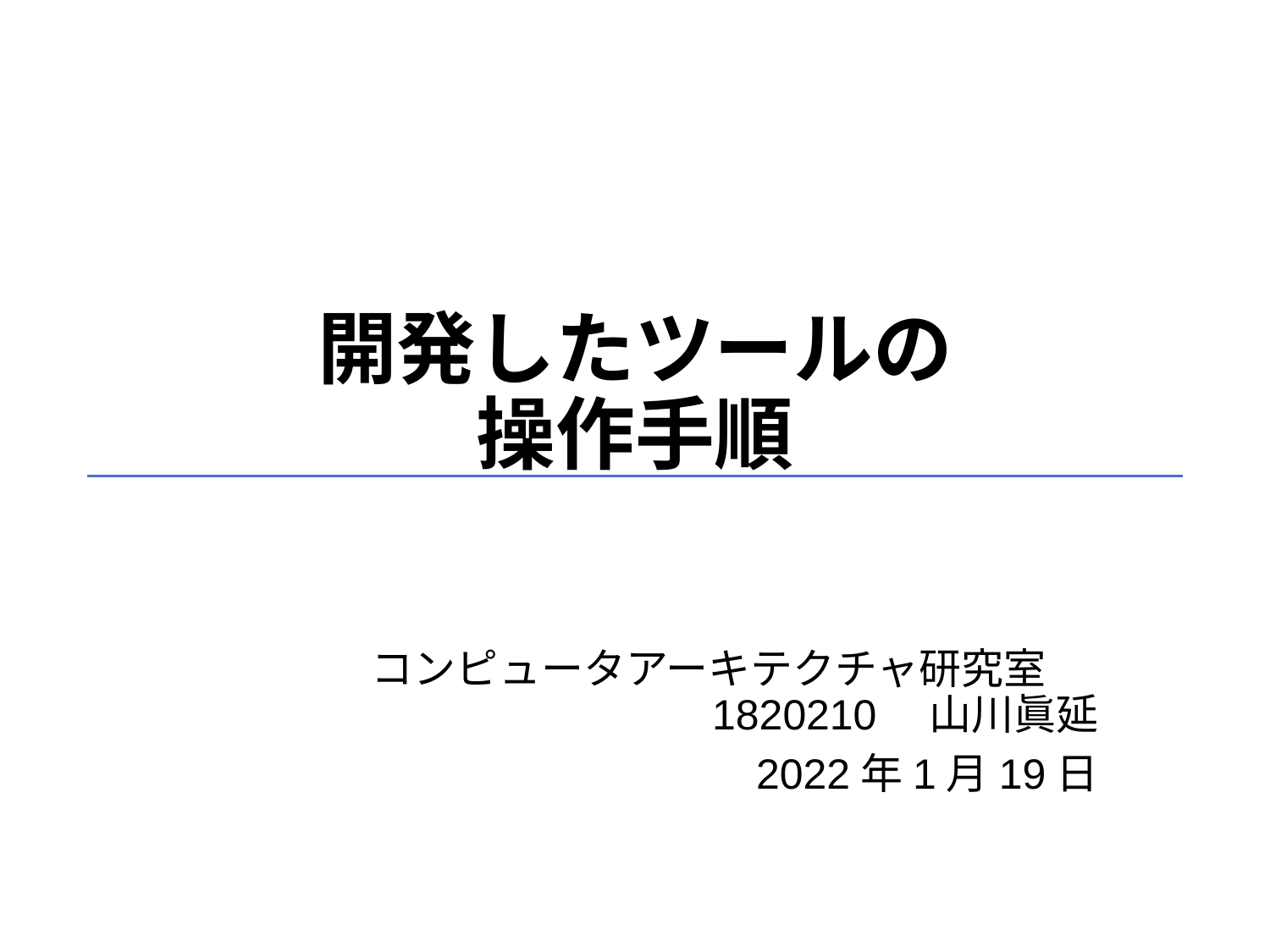

# 開発したツールの 操作手順
　コンピュータアーキテクチャ研究室　1820210　山川眞延
2022年1月19日